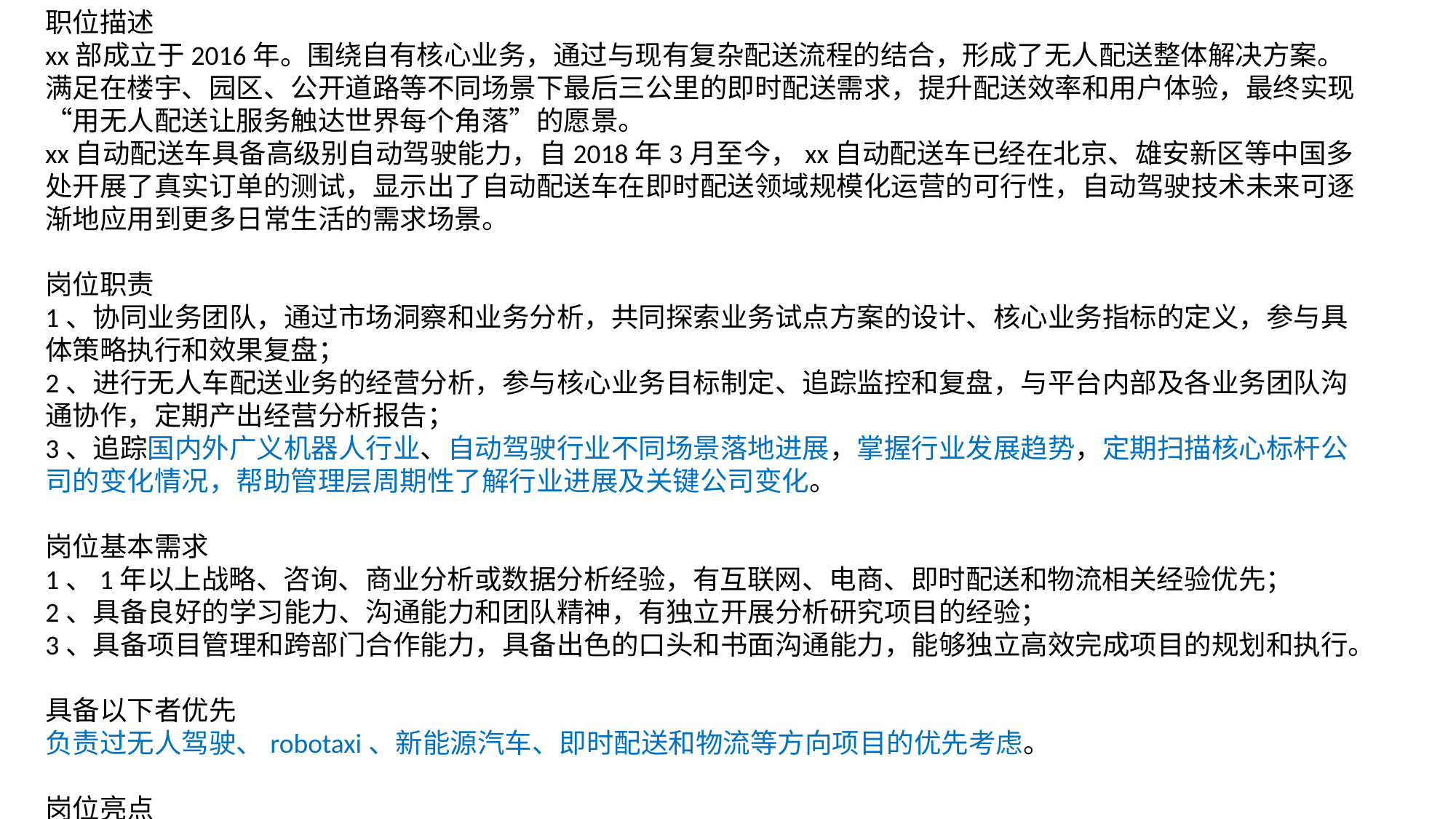

职位描述
xx部成立于2016年。围绕自有核心业务，通过与现有复杂配送流程的结合，形成了无人配送整体解决方案。满足在楼宇、园区、公开道路等不同场景下最后三公里的即时配送需求，提升配送效率和用户体验，最终实现“用无人配送让服务触达世界每个角落”的愿景。
xx自动配送车具备高级别自动驾驶能力，自2018年3月至今，xx自动配送车已经在北京、雄安新区等中国多处开展了真实订单的测试，显示出了自动配送车在即时配送领域规模化运营的可行性，自动驾驶技术未来可逐渐地应用到更多日常生活的需求场景。

岗位职责
1、协同业务团队，通过市场洞察和业务分析，共同探索业务试点方案的设计、核心业务指标的定义，参与具体策略执行和效果复盘；
2、进行无人车配送业务的经营分析，参与核心业务目标制定、追踪监控和复盘，与平台内部及各业务团队沟通协作，定期产出经营分析报告；
3、追踪国内外广义机器人行业、自动驾驶行业不同场景落地进展，掌握行业发展趋势，定期扫描核心标杆公司的变化情况，帮助管理层周期性了解行业进展及关键公司变化。

岗位基本需求
1、1年以上战略、咨询、商业分析或数据分析经验，有互联网、电商、即时配送和物流相关经验优先；
2、具备良好的学习能力、沟通能力和团队精神，有独立开展分析研究项目的经验；
3、具备项目管理和跨部门合作能力，具备出色的口头和书面沟通能力，能够独立高效完成项目的规划和执行。

具备以下者优先
负责过无人驾驶、robotaxi、新能源汽车、即时配送和物流等方向项目的优先考虑。

岗位亮点
自动驾驶在低速物流配送领域有机会快速落地，商业分析能够站在全局了解业务要素，助力业务成功